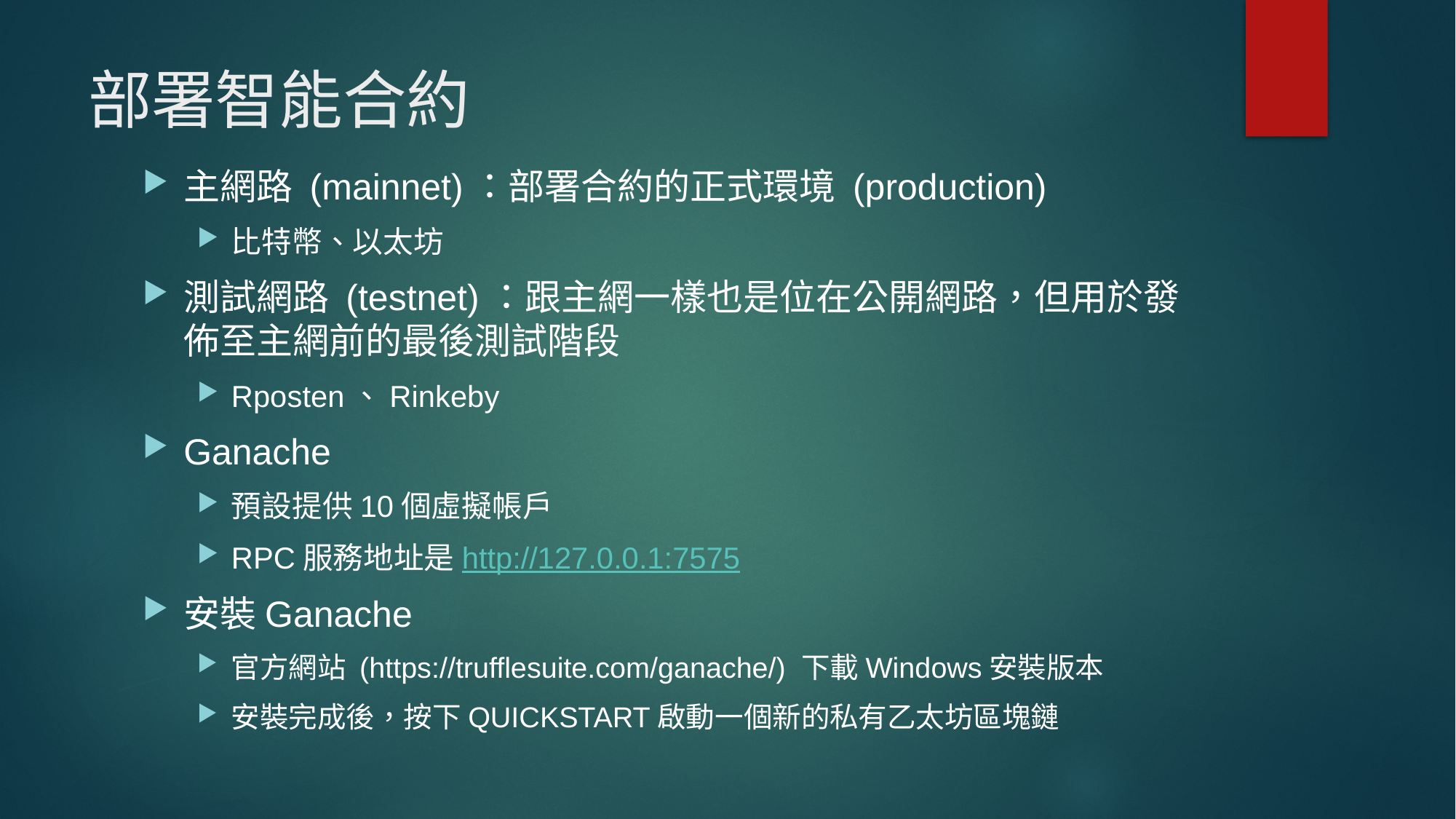

# 部署智能合約
主網路 (mainnet)：部署合約的正式環境 (production)
比特幣、以太坊
測試網路 (testnet)：跟主網一樣也是位在公開網路，但用於發佈至主網前的最後測試階段
Rposten、Rinkeby
Ganache
預設提供10個虛擬帳戶
RPC服務地址是http://127.0.0.1:7575
安裝Ganache
官方網站 (https://trufflesuite.com/ganache/) 下載Windows安裝版本
安裝完成後，按下QUICKSTART啟動一個新的私有乙太坊區塊鏈